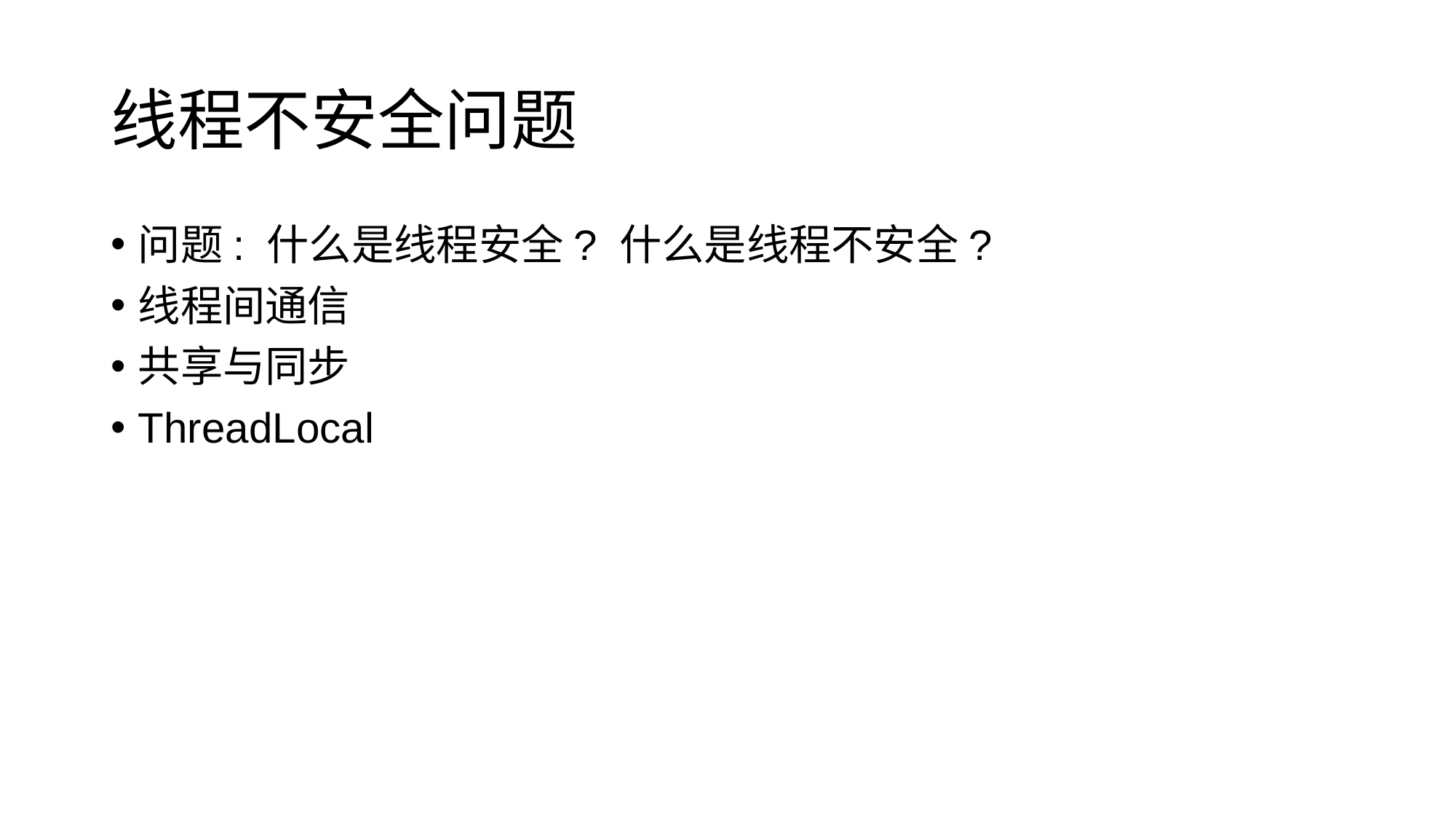

# 线程不安全问题
问题: 什么是线程安全? 什么是线程不安全?
线程间通信
共享与同步
ThreadLocal